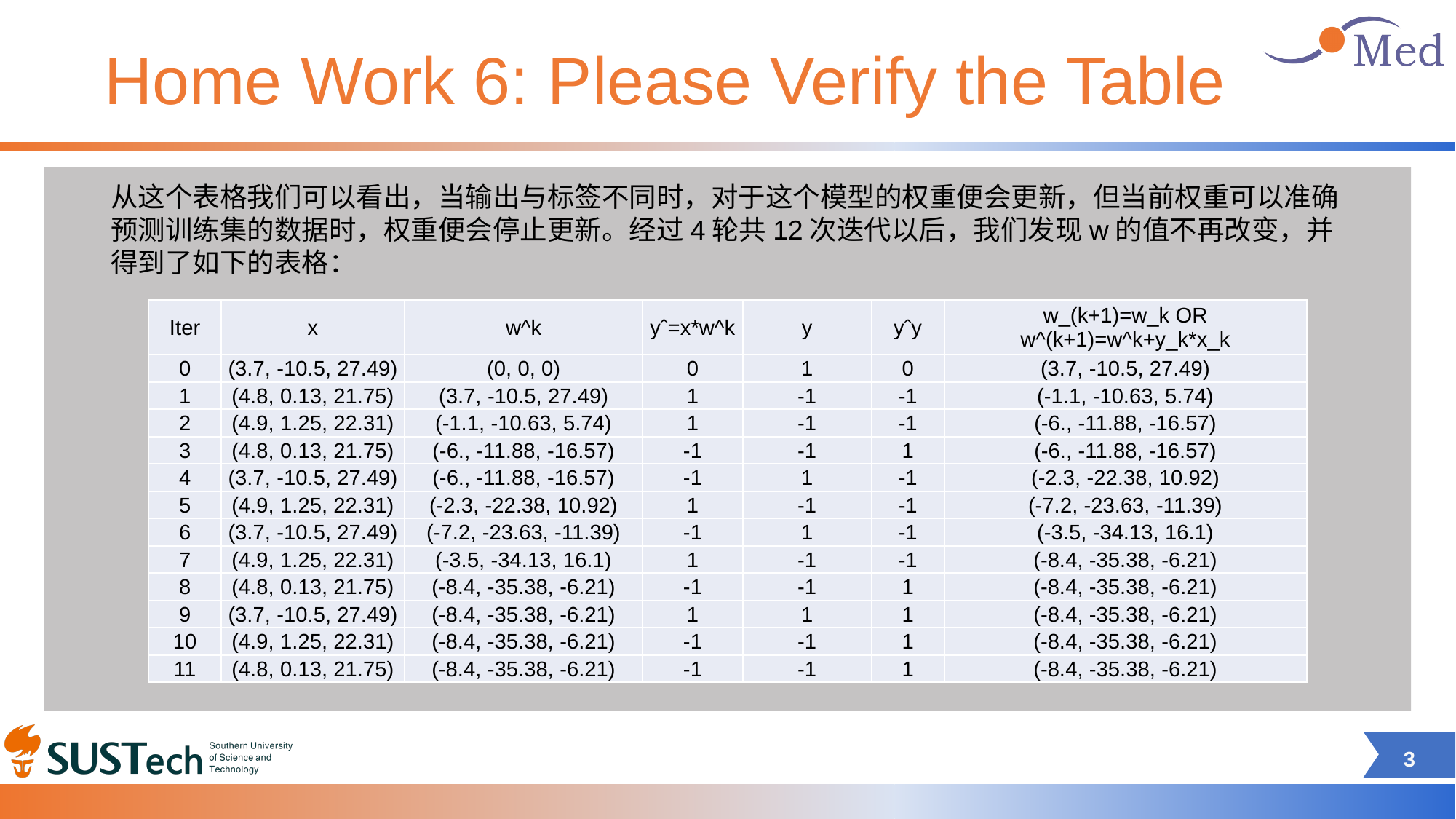

# Home Work 6: Please Verify the Table
从这个表格我们可以看出，当输出与标签不同时，对于这个模型的权重便会更新，但当前权重可以准确预测训练集的数据时，权重便会停止更新。经过4轮共12次迭代以后，我们发现w的值不再改变，并得到了如下的表格：
| Iter | x | w^k | yˆ=x\*w^k | y | yˆy | w\_(k+1)=w\_k OR w^(k+1)=w^k+y\_k\*x\_k |
| --- | --- | --- | --- | --- | --- | --- |
| 0 | (3.7, -10.5, 27.49) | (0, 0, 0) | 0 | 1 | 0 | (3.7, -10.5, 27.49) |
| 1 | (4.8, 0.13, 21.75) | (3.7, -10.5, 27.49) | 1 | -1 | -1 | (-1.1, -10.63, 5.74) |
| 2 | (4.9, 1.25, 22.31) | (-1.1, -10.63, 5.74) | 1 | -1 | -1 | (-6., -11.88, -16.57) |
| 3 | (4.8, 0.13, 21.75) | (-6., -11.88, -16.57) | -1 | -1 | 1 | (-6., -11.88, -16.57) |
| 4 | (3.7, -10.5, 27.49) | (-6., -11.88, -16.57) | -1 | 1 | -1 | (-2.3, -22.38, 10.92) |
| 5 | (4.9, 1.25, 22.31) | (-2.3, -22.38, 10.92) | 1 | -1 | -1 | (-7.2, -23.63, -11.39) |
| 6 | (3.7, -10.5, 27.49) | (-7.2, -23.63, -11.39) | -1 | 1 | -1 | (-3.5, -34.13, 16.1) |
| 7 | (4.9, 1.25, 22.31) | (-3.5, -34.13, 16.1) | 1 | -1 | -1 | (-8.4, -35.38, -6.21) |
| 8 | (4.8, 0.13, 21.75) | (-8.4, -35.38, -6.21) | -1 | -1 | 1 | (-8.4, -35.38, -6.21) |
| 9 | (3.7, -10.5, 27.49) | (-8.4, -35.38, -6.21) | 1 | 1 | 1 | (-8.4, -35.38, -6.21) |
| 10 | (4.9, 1.25, 22.31) | (-8.4, -35.38, -6.21) | -1 | -1 | 1 | (-8.4, -35.38, -6.21) |
| 11 | (4.8, 0.13, 21.75) | (-8.4, -35.38, -6.21) | -1 | -1 | 1 | (-8.4, -35.38, -6.21) |